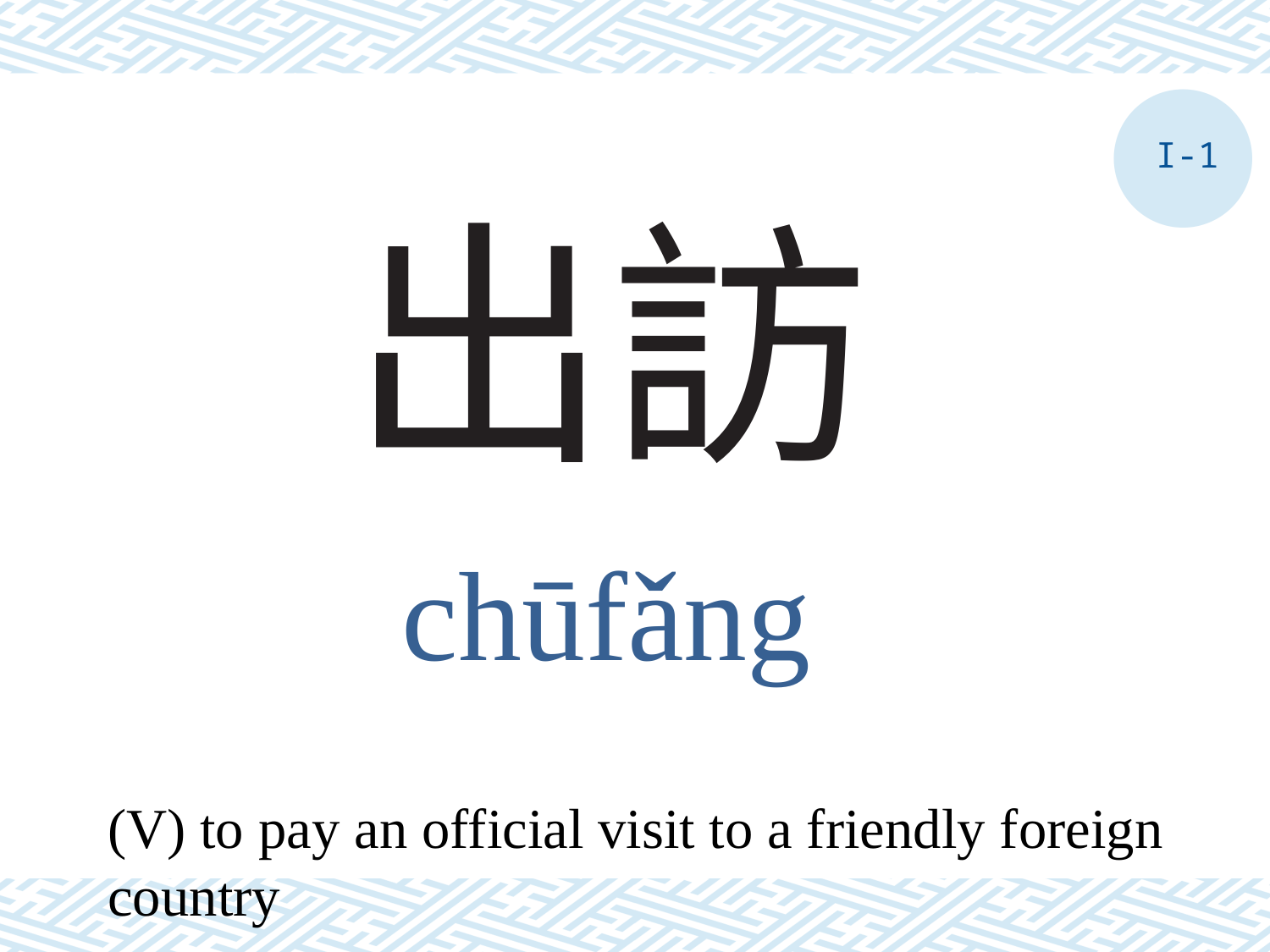

I-1

# 出訪
chūfǎng
(V) to pay an official visit to a friendly foreign country